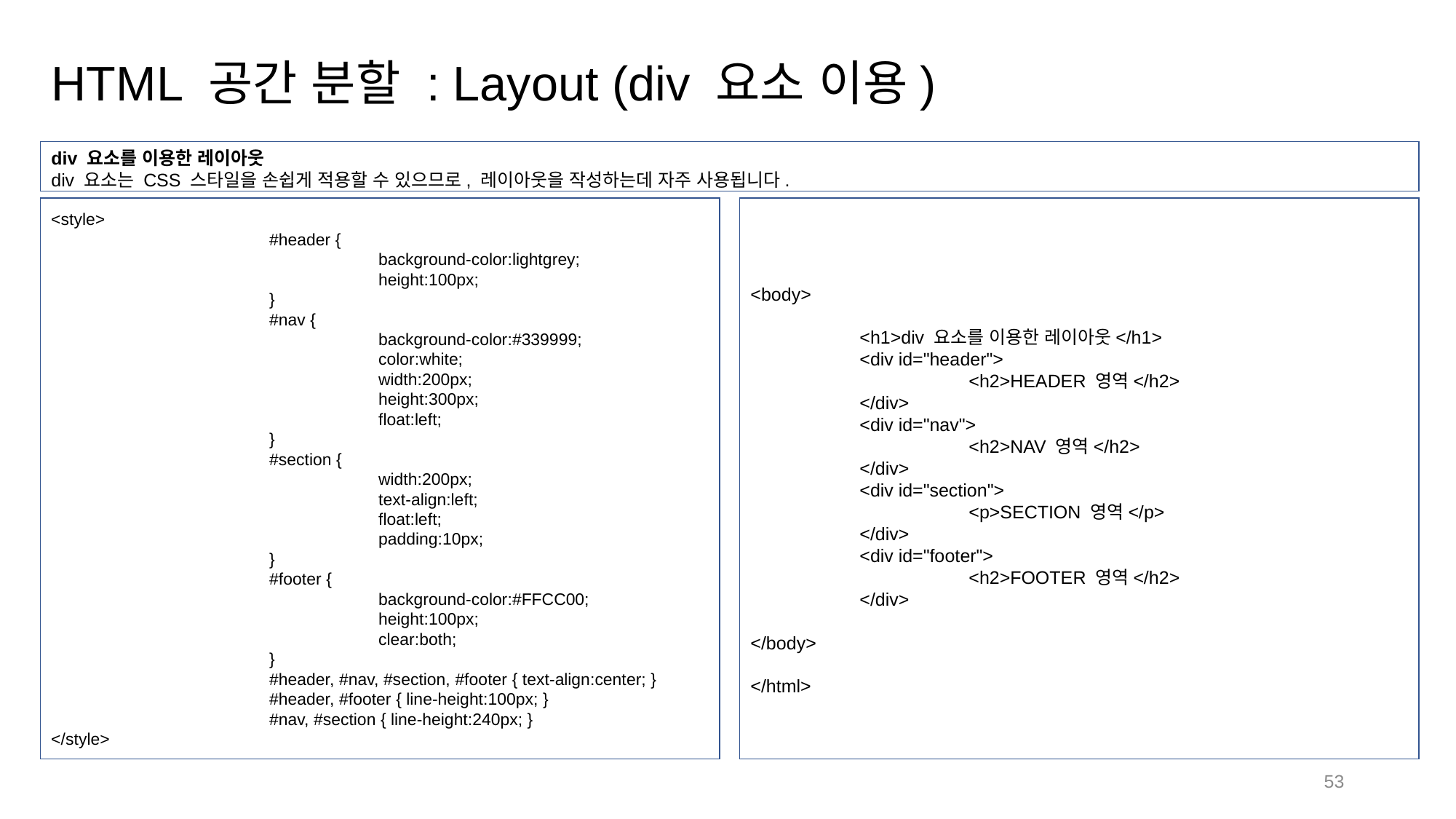

# HTML 공간 분할 : Layout (div 요소 이용)
div 요소를 이용한 레이아웃
div 요소는 CSS 스타일을 손쉽게 적용할 수 있으므로, 레이아웃을 작성하는데 자주 사용됩니다.
<style>
		#header {
			background-color:lightgrey;
			height:100px;
		}
		#nav {
			background-color:#339999;
			color:white;
			width:200px;
			height:300px;
			float:left;
		}
		#section {
			width:200px;
			text-align:left;
			float:left;
			padding:10px;
		}
		#footer {
			background-color:#FFCC00;
			height:100px;
			clear:both;
		}
		#header, #nav, #section, #footer { text-align:center; }
		#header, #footer { line-height:100px; }
		#nav, #section { line-height:240px; }
</style>

<body>

	<h1>div 요소를 이용한 레이아웃</h1>
	<div id="header">
		<h2>HEADER 영역</h2>
	</div>
	<div id="nav">
		<h2>NAV 영역</h2>
	</div>
	<div id="section">
		<p>SECTION 영역</p>
	</div>
	<div id="footer">
		<h2>FOOTER 영역</h2>
	</div>

</body>

</html>
53